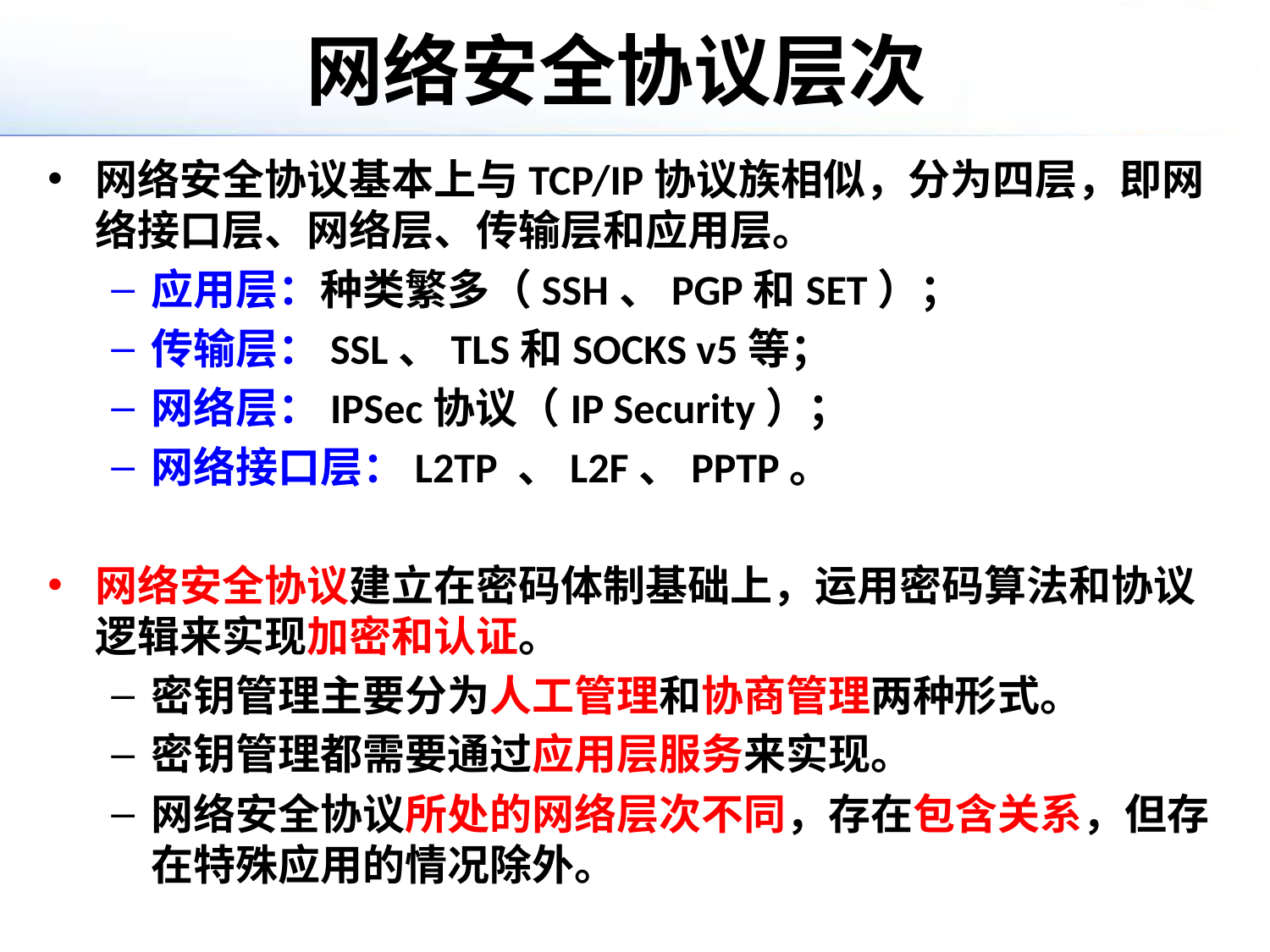

# 网络安全协议层次
网络安全协议基本上与TCP/IP协议族相似，分为四层，即网络接口层、网络层、传输层和应用层。
应用层：种类繁多（SSH、PGP和SET）；
传输层：SSL、TLS和SOCKS v5等；
网络层：IPSec协议（IP Security）；
网络接口层：L2TP 、L2F、PPTP。

网络安全协议建立在密码体制基础上，运用密码算法和协议逻辑来实现加密和认证。
密钥管理主要分为人工管理和协商管理两种形式。
密钥管理都需要通过应用层服务来实现。
网络安全协议所处的网络层次不同，存在包含关系，但存在特殊应用的情况除外。